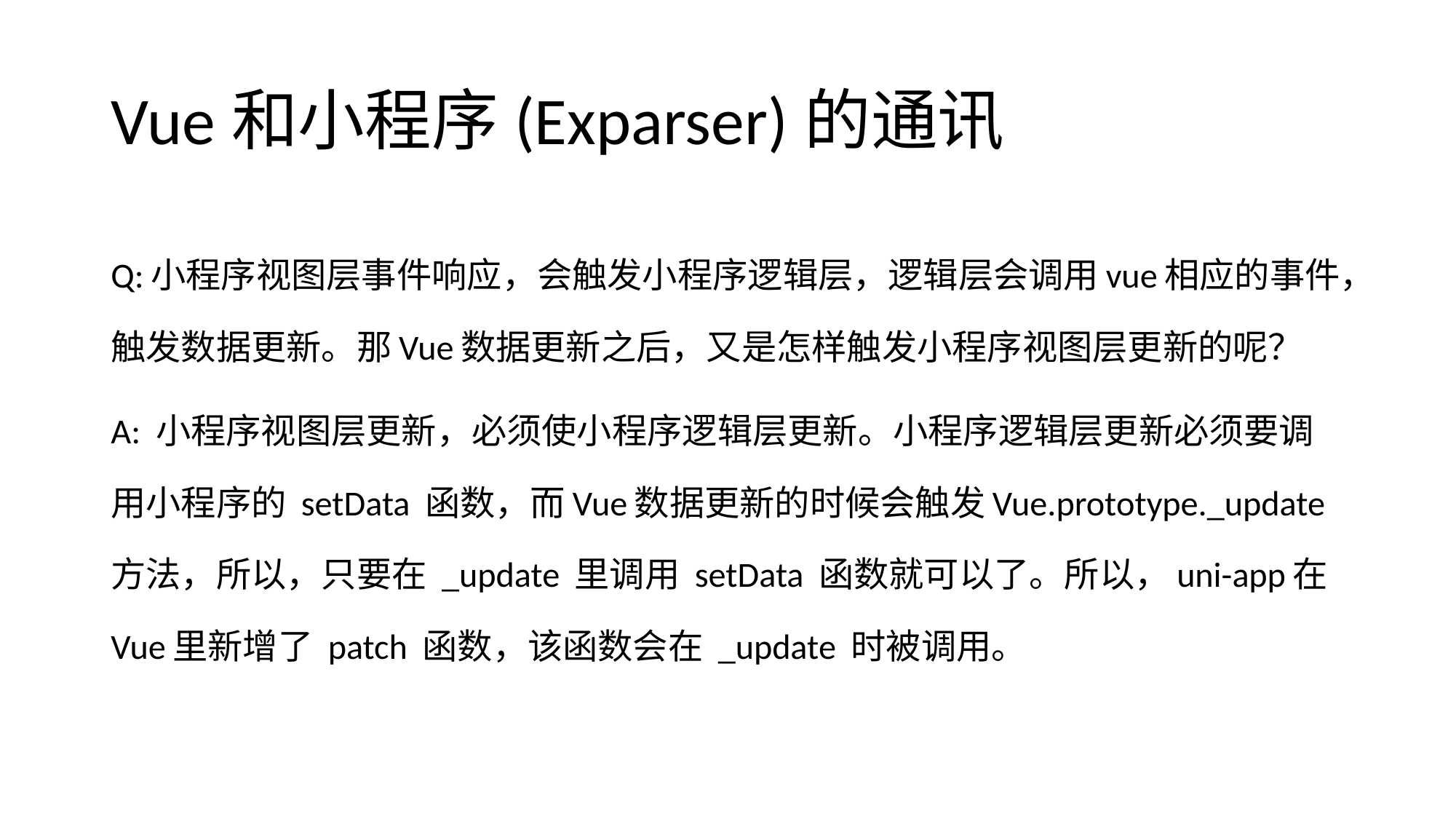

# Vue和小程序(Exparser)的通讯
Q:小程序视图层事件响应，会触发小程序逻辑层，逻辑层会调用vue相应的事件，触发数据更新。那Vue数据更新之后，又是怎样触发小程序视图层更新的呢？
A: 小程序视图层更新，必须使小程序逻辑层更新。小程序逻辑层更新必须要调用小程序的 setData 函数，而Vue数据更新的时候会触发Vue.prototype._update 方法，所以，只要在 _update 里调用 setData 函数就可以了。所以，uni-app在Vue里新增了 patch 函数，该函数会在 _update 时被调用。